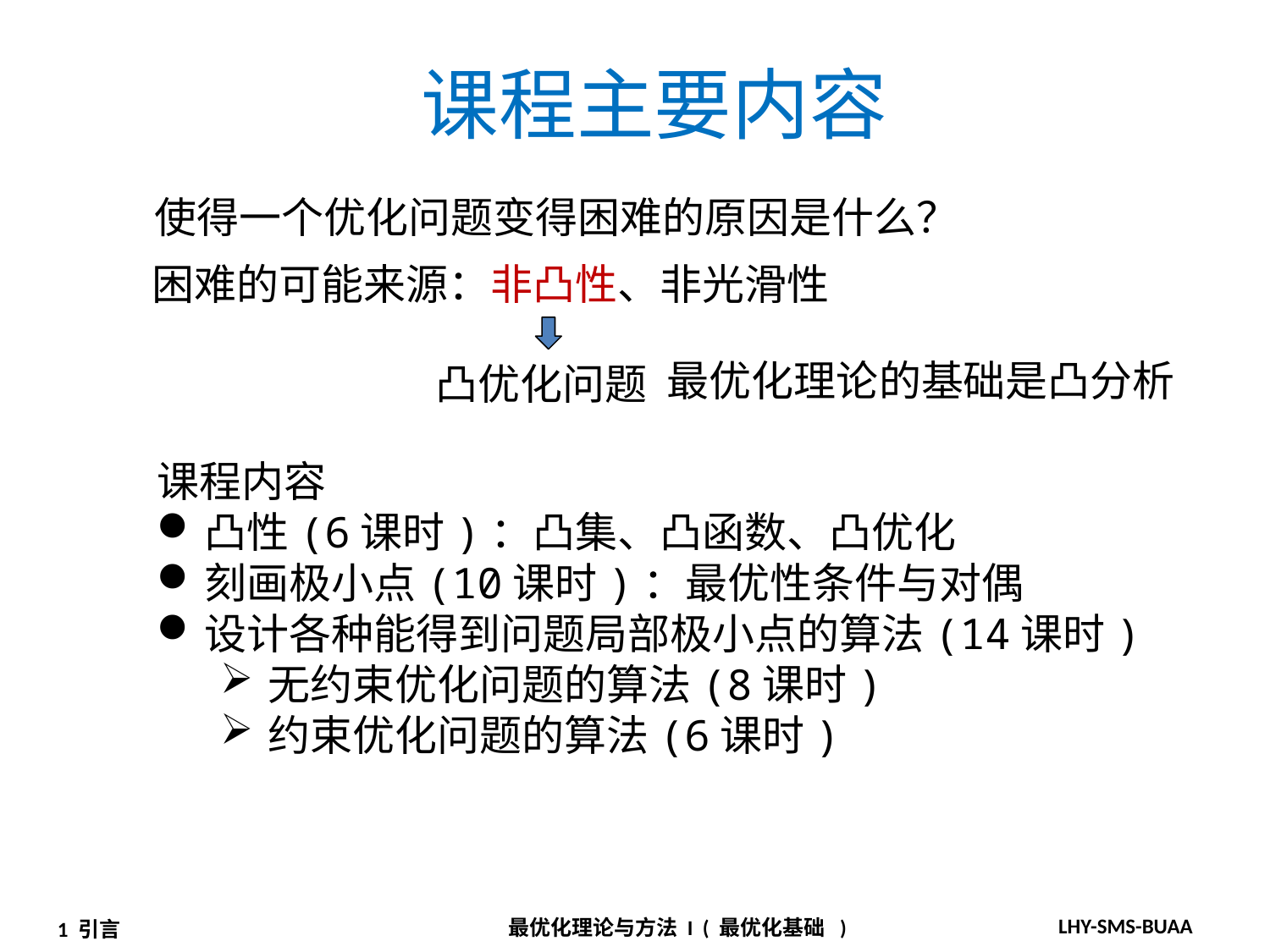

课程主要内容
使得一个优化问题变得困难的原因是什么？
困难的可能来源：非凸性、非光滑性

凸优化问题
最优化理论的基础是凸分析
课程内容
凸性(6课时)：凸集、凸函数、凸优化
刻画极小点(10课时)：最优性条件与对偶
设计各种能得到问题局部极小点的算法(14课时)
无约束优化问题的算法(8课时)
约束优化问题的算法(6课时)